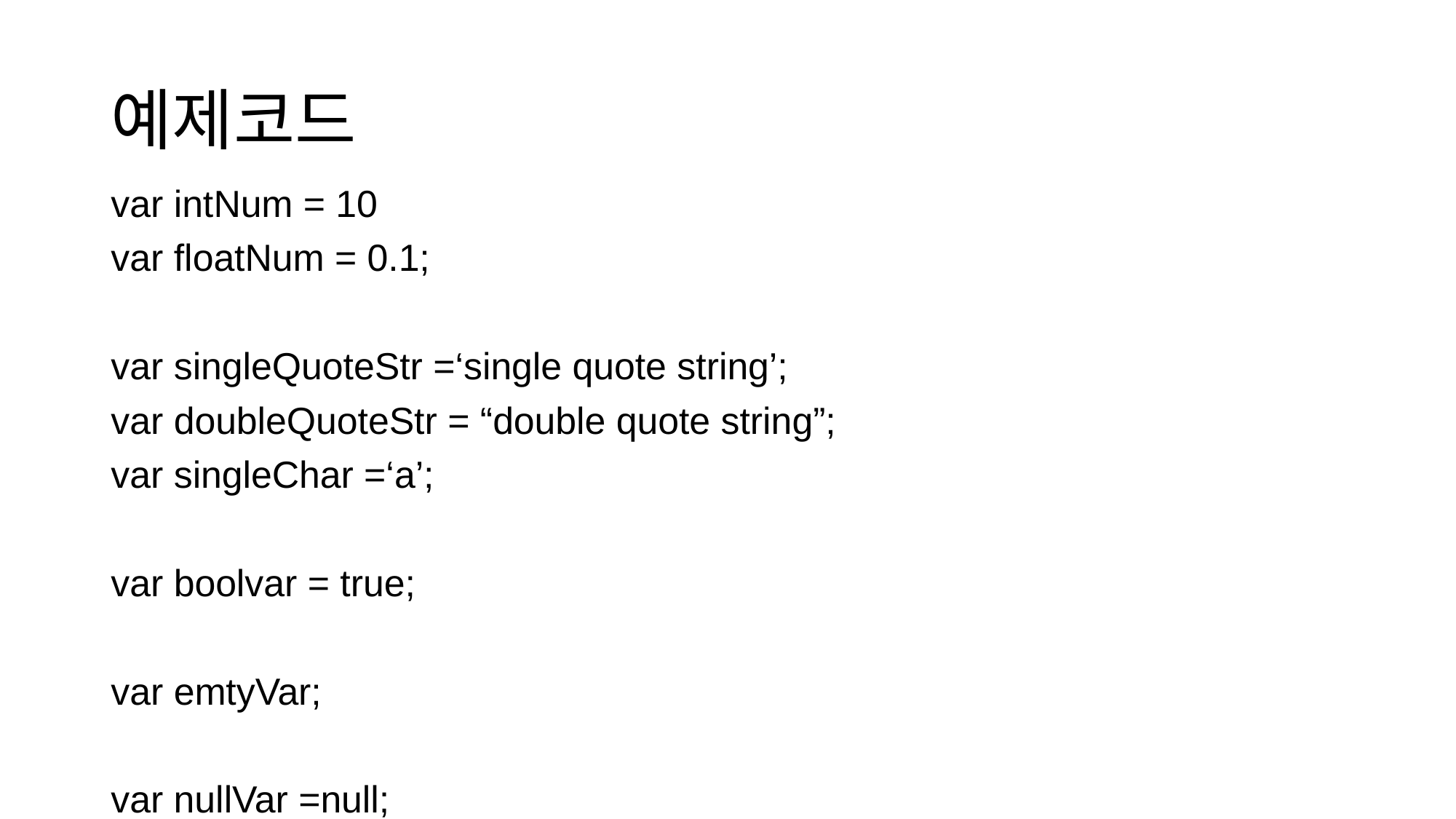

# 예제코드
var intNum = 10
var floatNum = 0.1;

var singleQuoteStr =‘single quote string’;
var doubleQuoteStr = “double quote string”;
var singleChar =‘a’;

var boolvar = true;

var emtyVar;

var nullVar =null;